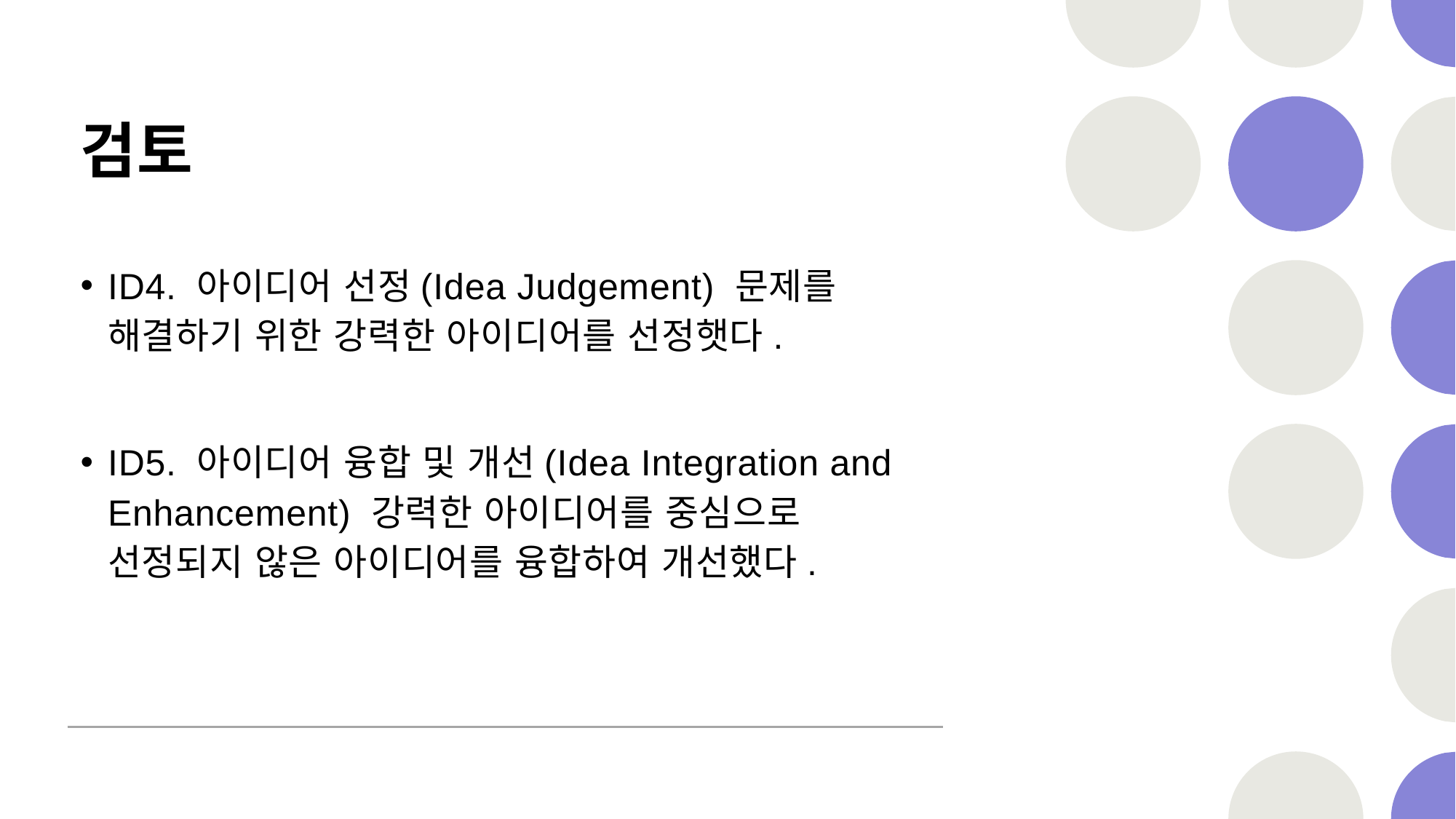

# 검토
ID4. 아이디어 선정(Idea Judgement) 문제를 해결하기 위한 강력한 아이디어를 선정햇다.

ID5. 아이디어 융합 및 개선(Idea Integration and Enhancement) 강력한 아이디어를 중심으로 선정되지 않은 아이디어를 융합하여 개선했다.